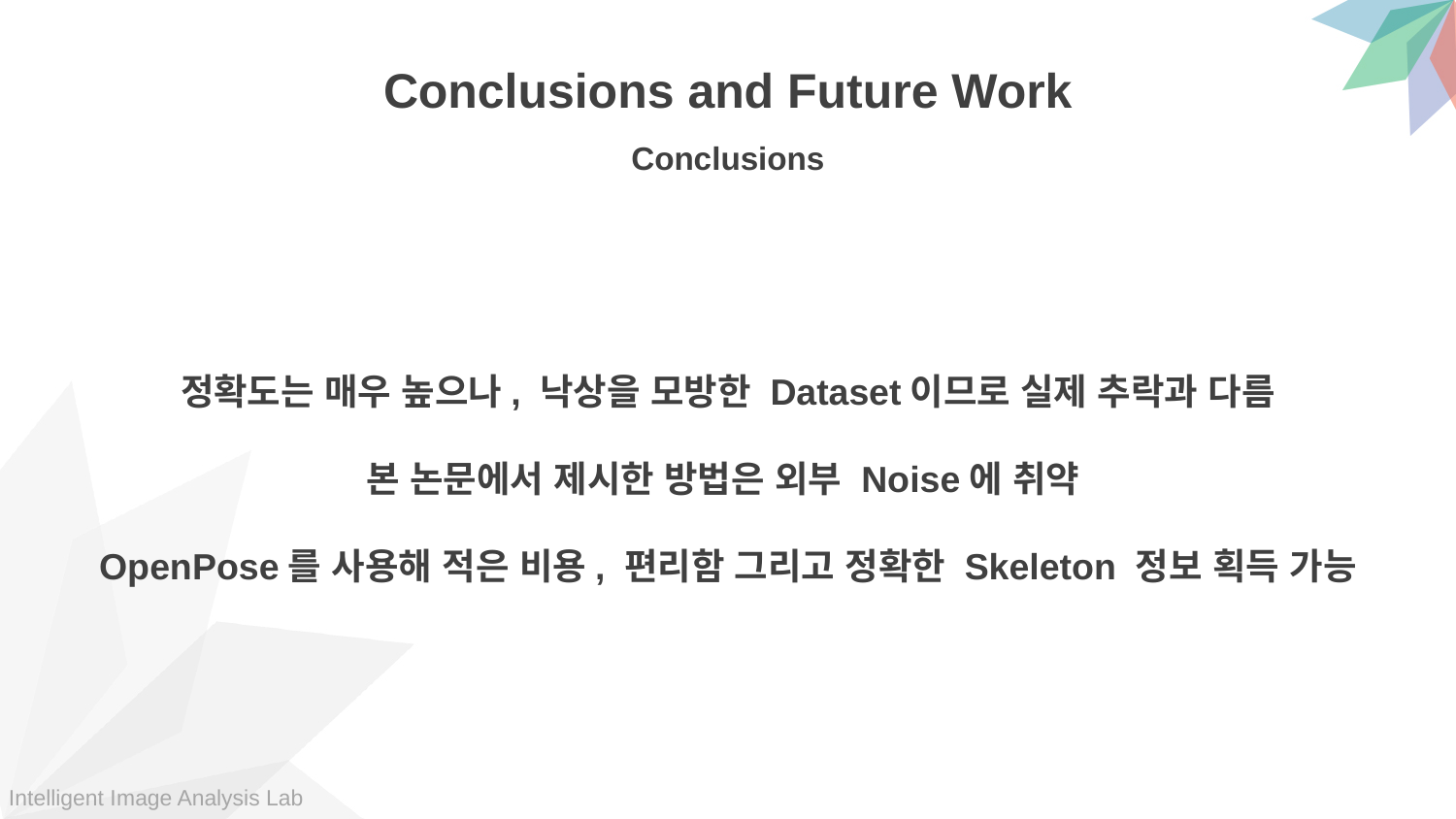

Conclusions and Future Work
Conclusions
정확도는 매우 높으나, 낙상을 모방한 Dataset이므로 실제 추락과 다름
본 논문에서 제시한 방법은 외부 Noise에 취약
OpenPose를 사용해 적은 비용, 편리함 그리고 정확한 Skeleton 정보 획득 가능